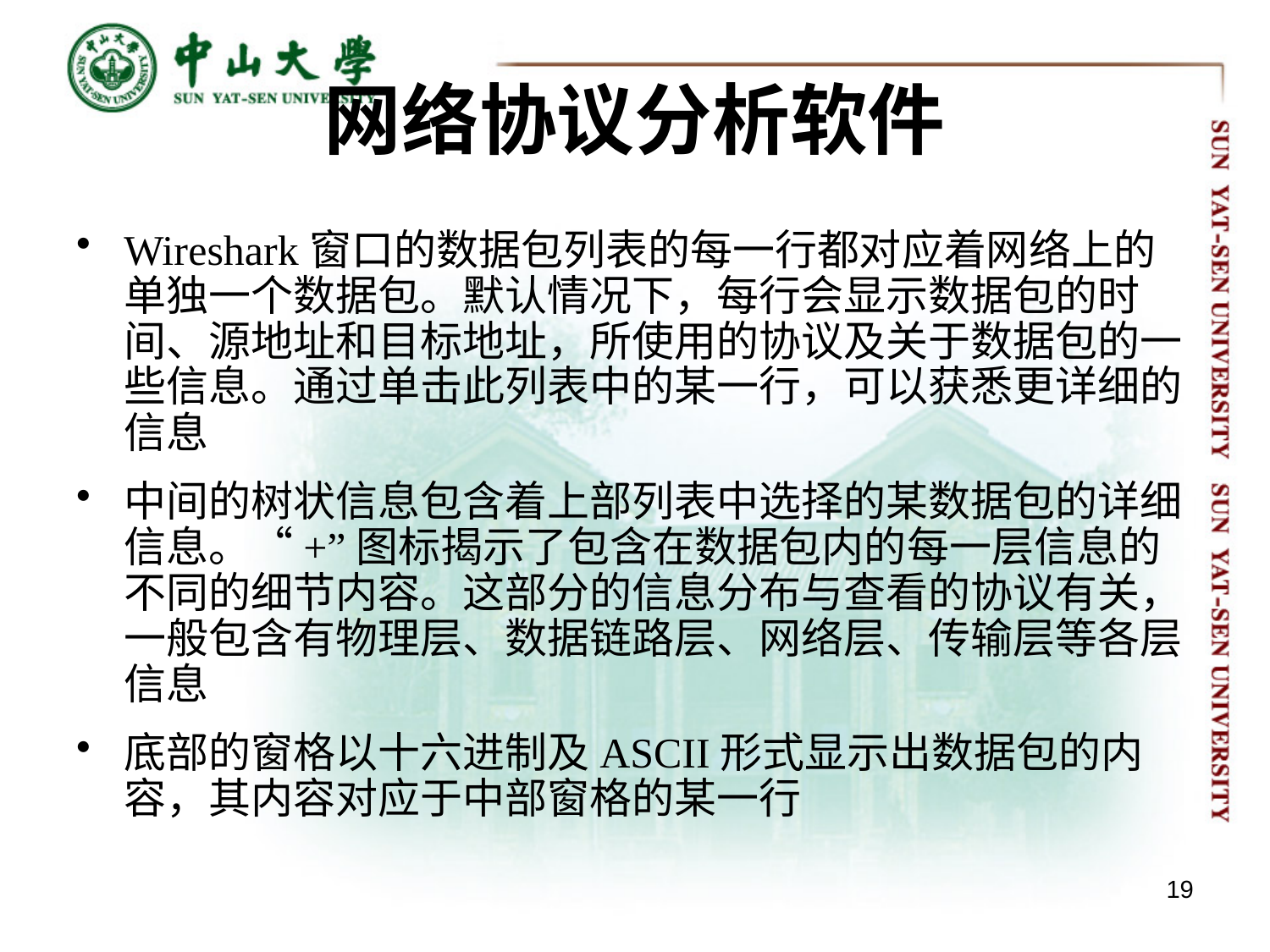

# 网络协议分析软件
Wireshark窗口的数据包列表的每一行都对应着网络上的单独一个数据包。默认情况下，每行会显示数据包的时间、源地址和目标地址，所使用的协议及关于数据包的一些信息。通过单击此列表中的某一行，可以获悉更详细的信息
中间的树状信息包含着上部列表中选择的某数据包的详细信息。“+”图标揭示了包含在数据包内的每一层信息的不同的细节内容。这部分的信息分布与查看的协议有关，一般包含有物理层、数据链路层、网络层、传输层等各层信息
底部的窗格以十六进制及ASCII形式显示出数据包的内容，其内容对应于中部窗格的某一行
19